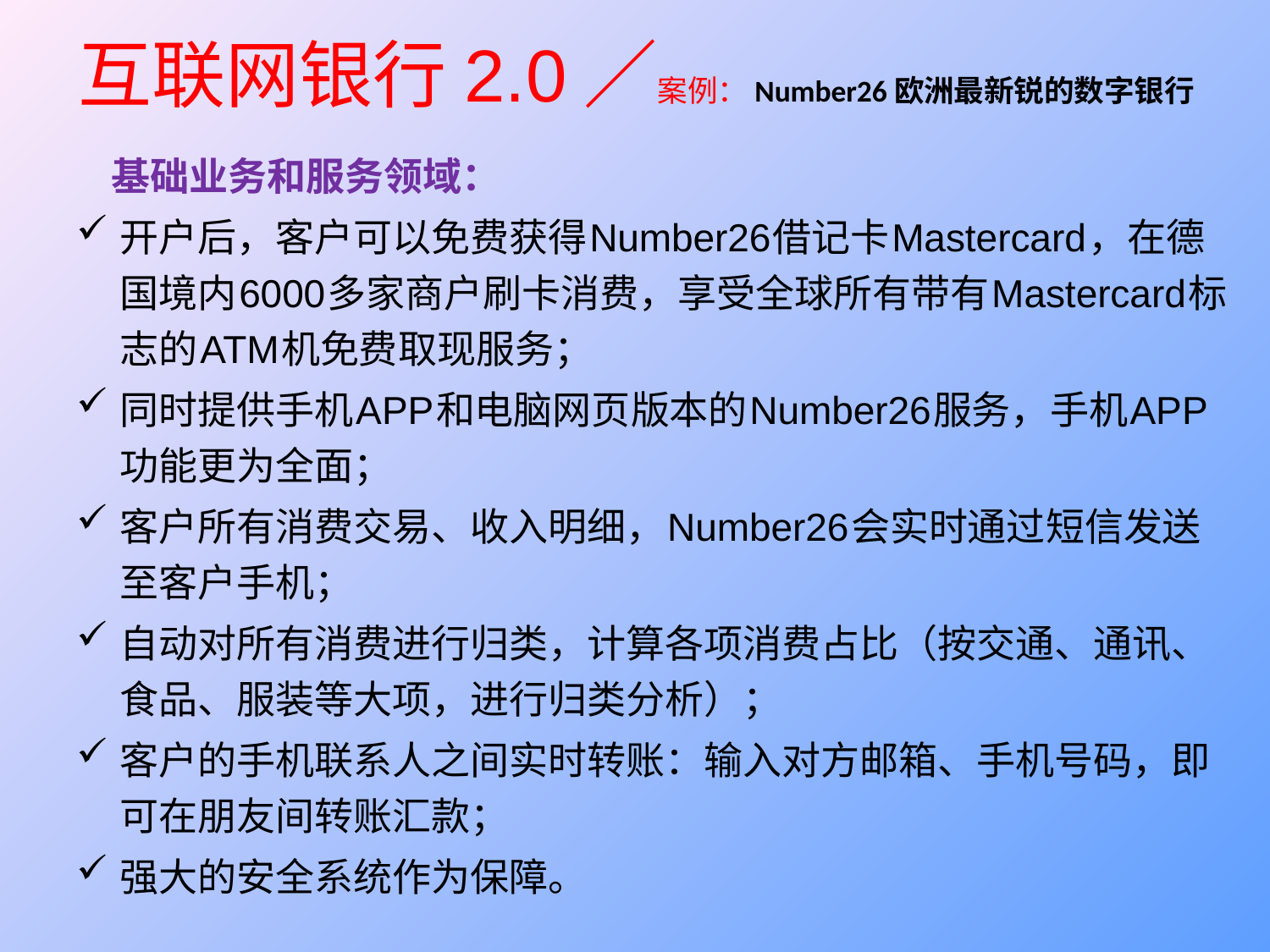

# 互联网银行2.0／案例：Number26欧洲最新锐的数字银行
　基础业务和服务领域：
开户后，客户可以免费获得Number26借记卡Mastercard，在德国境内6000多家商户刷卡消费，享受全球所有带有Mastercard标志的ATM机免费取现服务；
同时提供手机APP和电脑网页版本的Number26服务，手机APP功能更为全面；
客户所有消费交易、收入明细，Number26会实时通过短信发送至客户手机；
自动对所有消费进行归类，计算各项消费占比（按交通、通讯、食品、服装等大项，进行归类分析）；
客户的手机联系人之间实时转账：输入对方邮箱、手机号码，即可在朋友间转账汇款；
强大的安全系统作为保障。